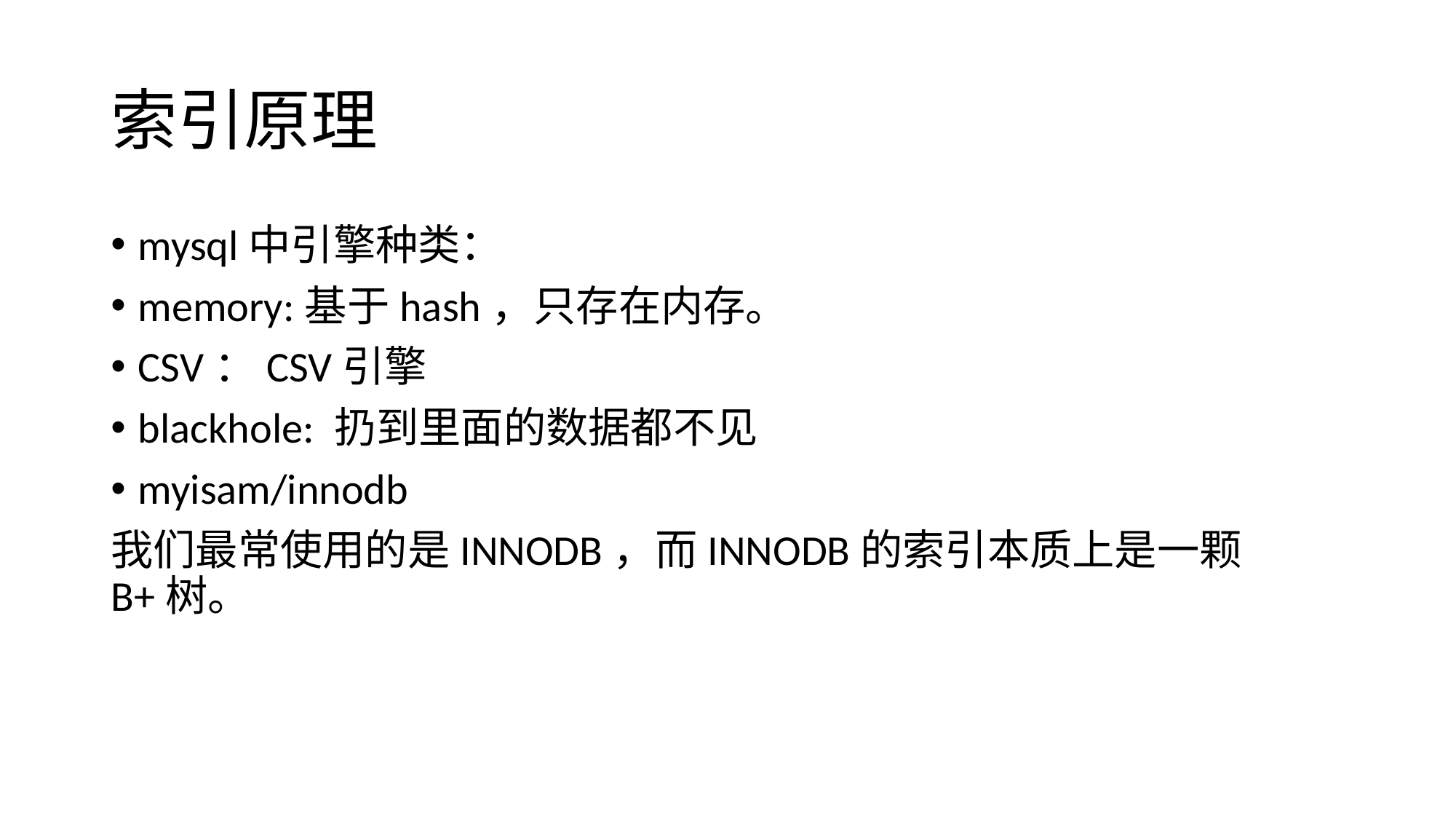

# 索引原理
mysql中引擎种类：
memory:基于hash，只存在内存。
CSV：CSV引擎
blackhole: 扔到里面的数据都不见
myisam/innodb
我们最常使用的是INNODB，而INNODB的索引本质上是一颗B+树。